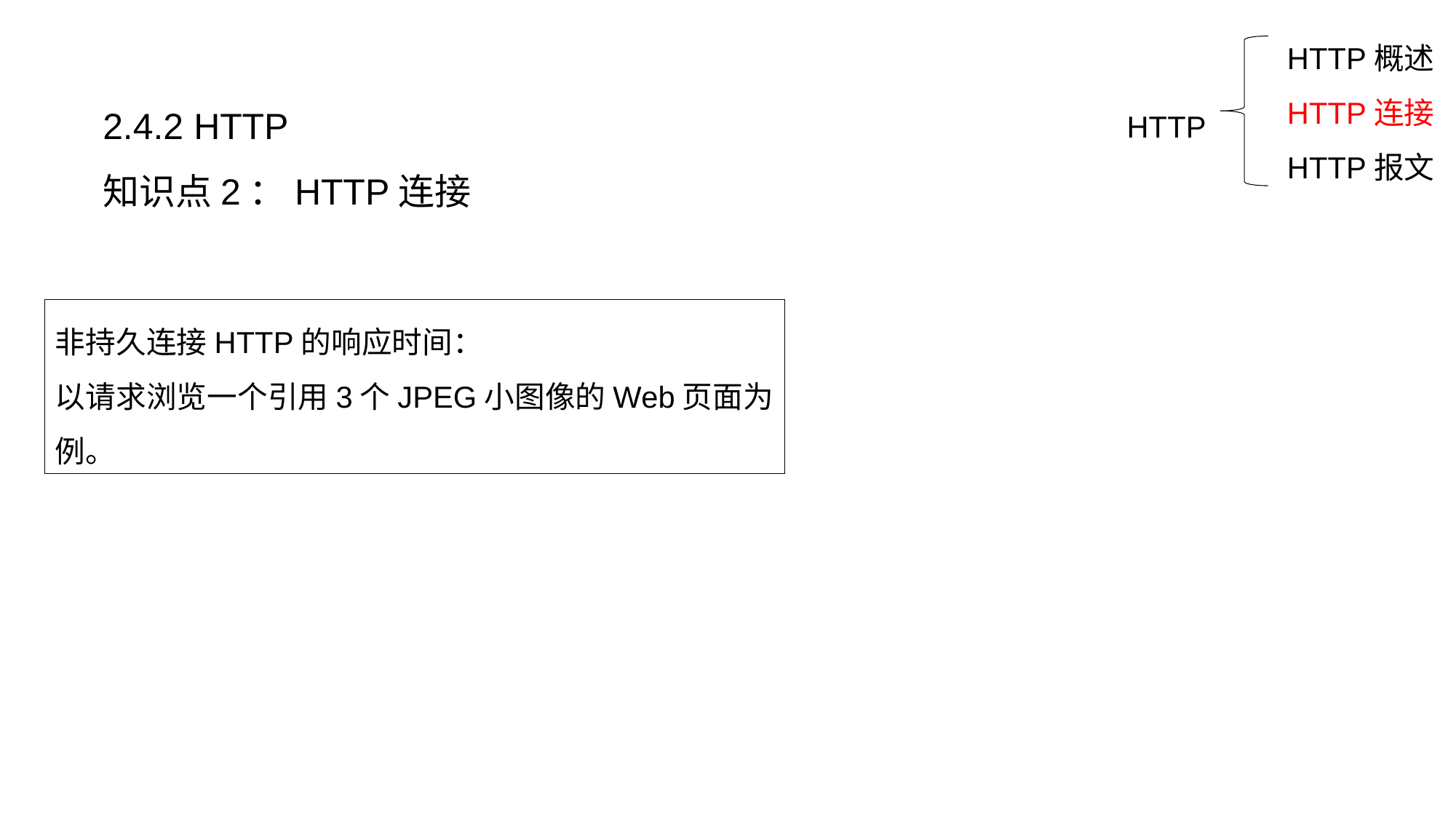

HTTP概述
HTTP连接
HTTP报文

2.4.2 HTTP
知识点2：HTTP连接
HTTP
非持久连接HTTP的响应时间：
以请求浏览一个引用3个JPEG小图像的Web页面为例。